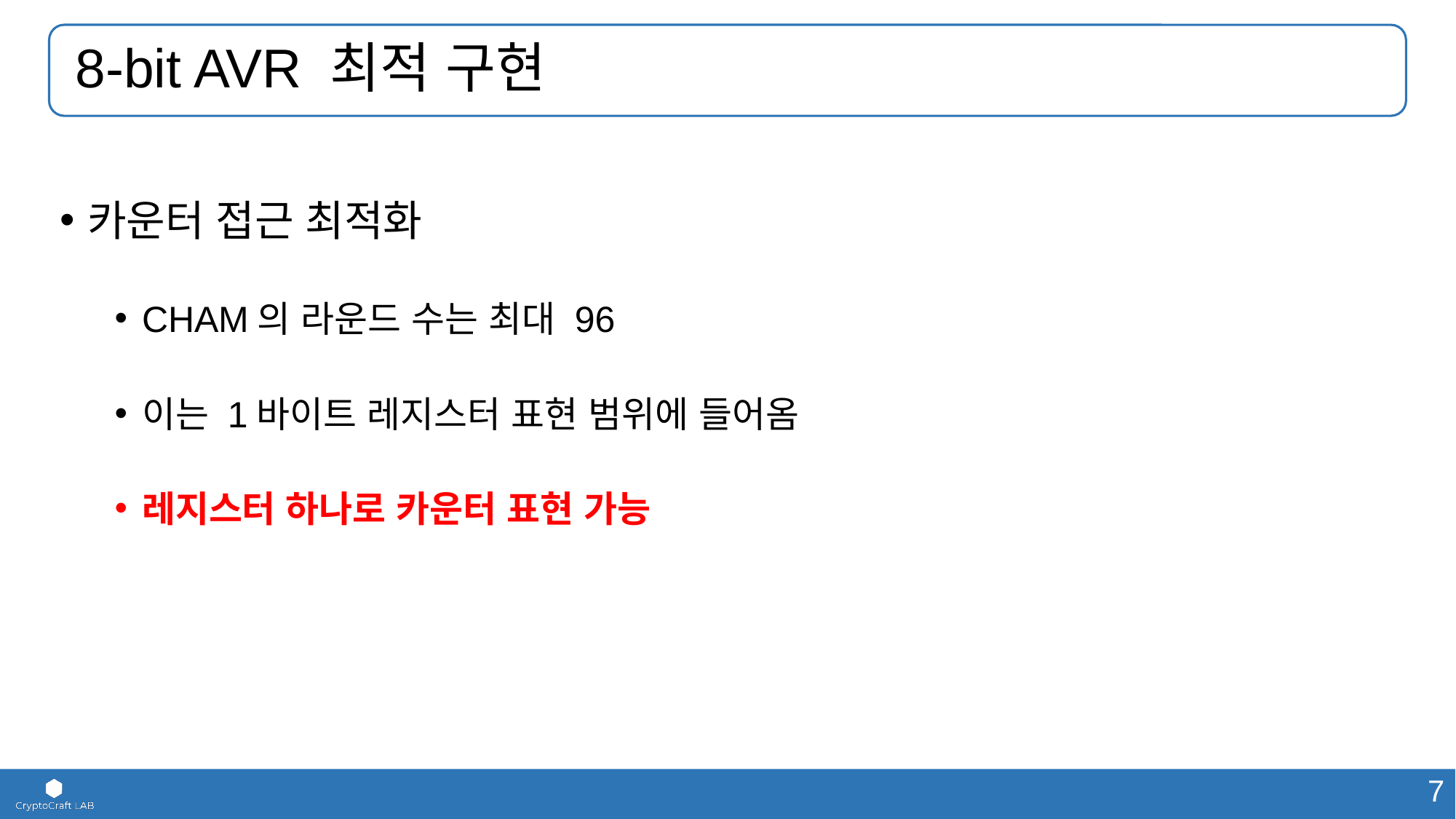

# 8-bit AVR 최적 구현
카운터 접근 최적화
CHAM의 라운드 수는 최대 96
이는 1바이트 레지스터 표현 범위에 들어옴
레지스터 하나로 카운터 표현 가능